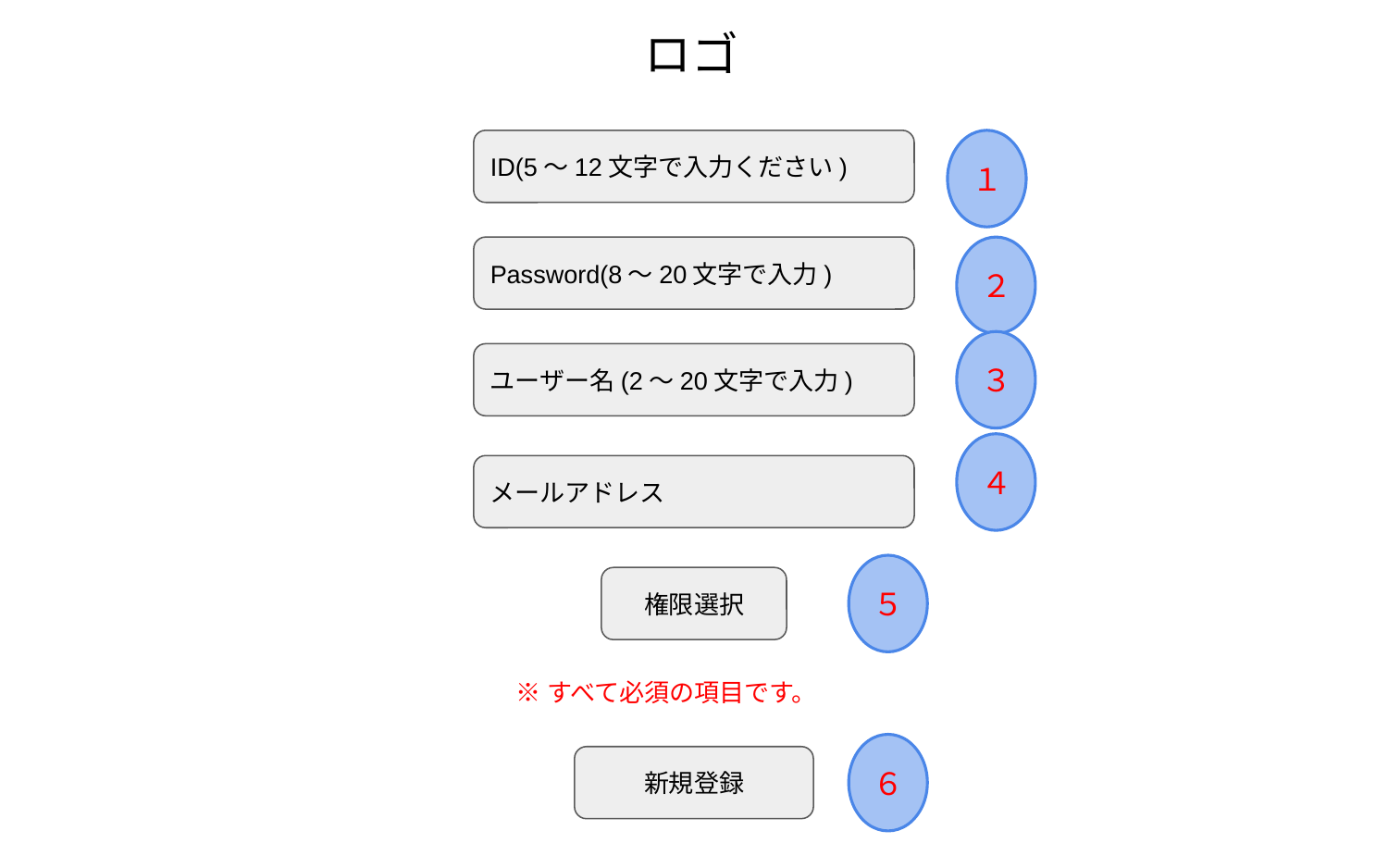

新規ユーザ登録画面
# ロゴ
ID(5～12文字で入力ください)
１
Password(8～20文字で入力)
２
３
ユーザー名(2～20文字で入力)
４
メールアドレス
５
権限選択
※すべて必須の項目です。
６
新規登録